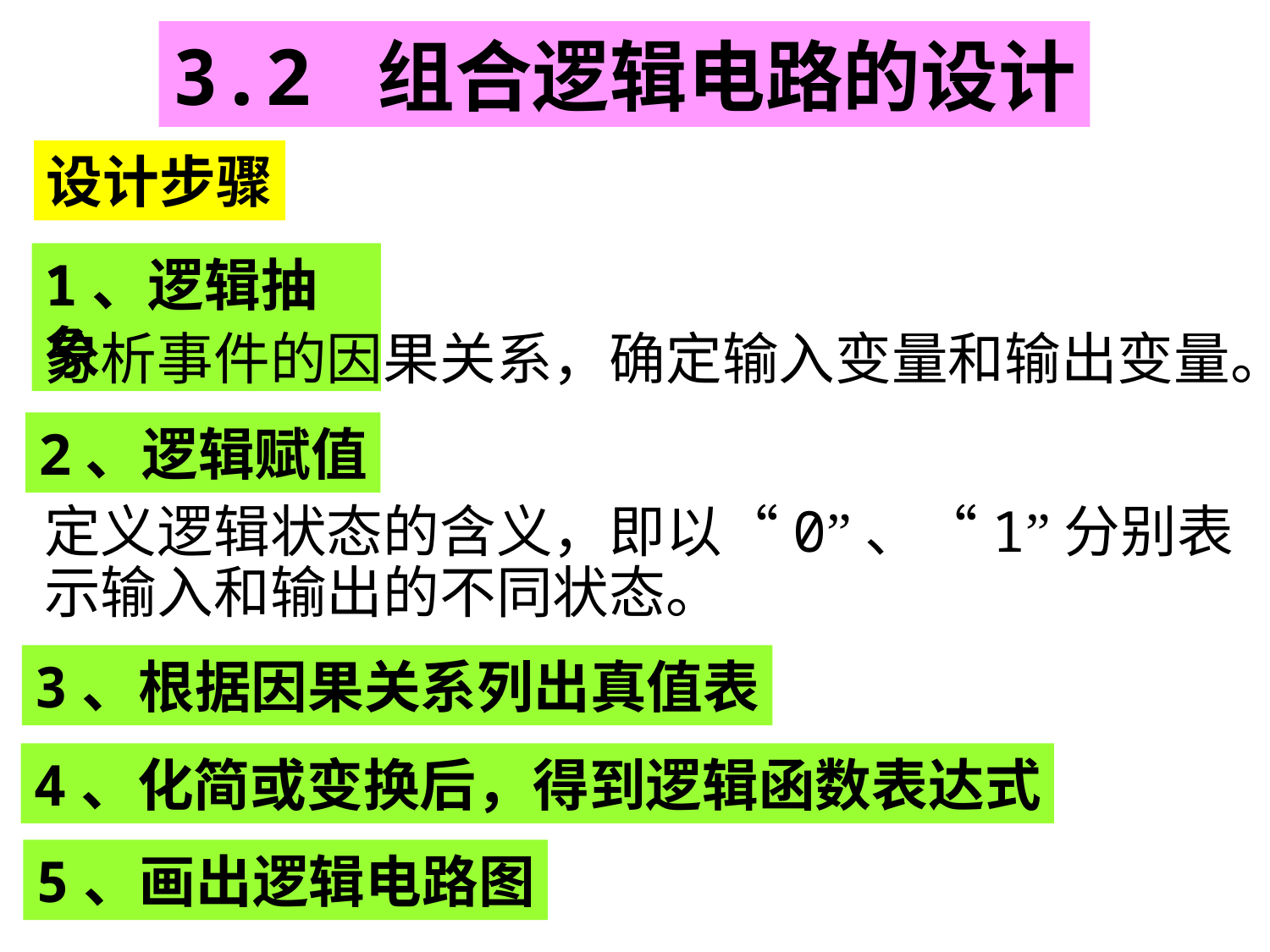

3.2 组合逻辑电路的设计
设计步骤
1、逻辑抽象
分析事件的因果关系，确定输入变量和输出变量。
2、逻辑赋值
定义逻辑状态的含义，即以“0”、“1”分别表示输入和输出的不同状态。
3、根据因果关系列出真值表
4、化简或变换后，得到逻辑函数表达式
5、画出逻辑电路图
9